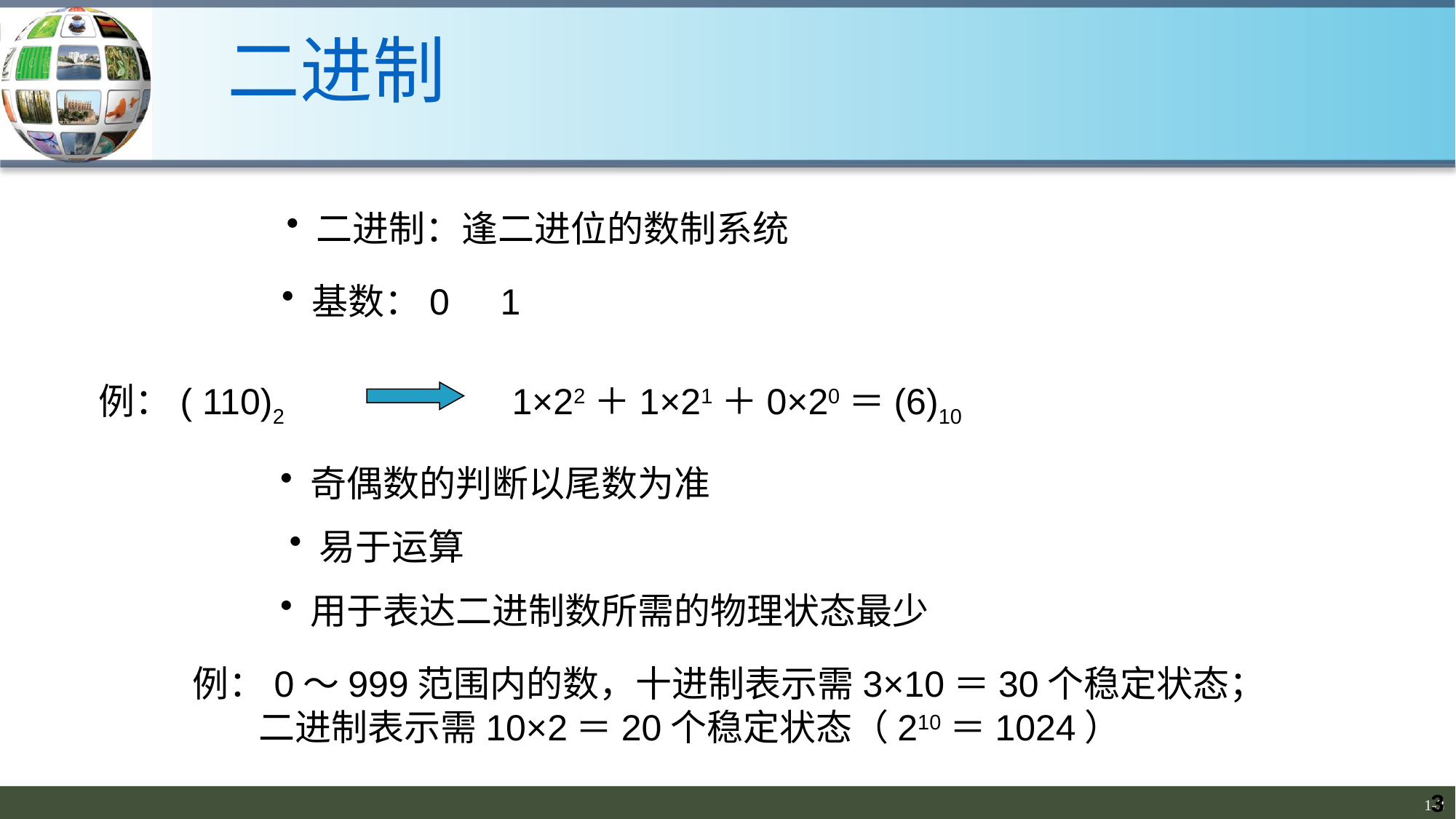

二进制
 二进制：逢二进位的数制系统
 基数：0     1
例：( 110)2
1×22＋1×21＋0×20＝(6)10

 奇偶数的判断以尾数为准
 易于运算
 用于表达二进制数所需的物理状态最少
例：0～999范围内的数，十进制表示需3×10＝30个稳定状态；
       二进制表示需10×2＝20个稳定状态（210＝1024）
3